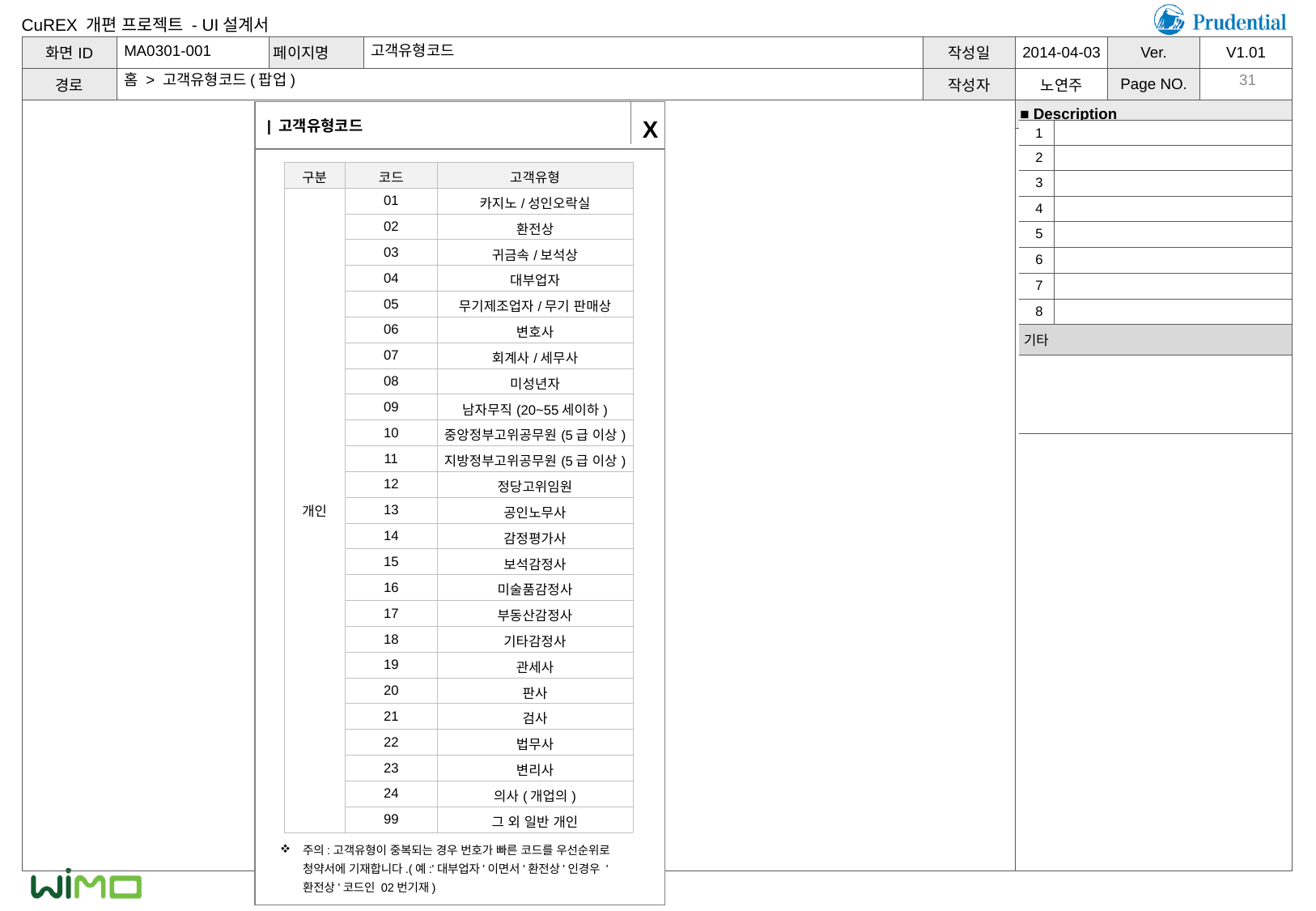

MA0301-001
고객유형코드
홈 > 고객유형코드(팝업)
31

| 고객유형코드
X
| 1 |  |
| --- | --- |
| 2 |  |
| 3 |  |
| 4 |  |
| 5 |  |
| 6 |  |
| 7 |  |
| 8 |  |
| 기타 |  |
|  |  |
| 구분 | 코드 | 고객유형 |
| --- | --- | --- |
| 개인 | 01 | 카지노/성인오락실 |
|  | 02 | 환전상 |
|  | 03 | 귀금속/보석상 |
|  | 04 | 대부업자 |
|  | 05 | 무기제조업자/무기 판매상 |
|  | 06 | 변호사 |
|  | 07 | 회계사/세무사 |
|  | 08 | 미성년자 |
|  | 09 | 남자무직(20~55세이하) |
|  | 10 | 중앙정부고위공무원(5급 이상) |
|  | 11 | 지방정부고위공무원(5급 이상) |
|  | 12 | 정당고위임원 |
|  | 13 | 공인노무사 |
|  | 14 | 감정평가사 |
|  | 15 | 보석감정사 |
|  | 16 | 미술품감정사 |
|  | 17 | 부동산감정사 |
|  | 18 | 기타감정사 |
|  | 19 | 관세사 |
|  | 20 | 판사 |
|  | 21 | 검사 |
|  | 22 | 법무사 |
|  | 23 | 변리사 |
|  | 24 | 의사(개업의) |
|  | 99 | 그 외 일반 개인 |
주의:고객유형이 중복되는 경우 번호가 빠른 코드를 우선순위로 청약서에 기재합니다.(예:'대부업자'이면서'환전상'인경우 '환전상'코드인 02번기재)